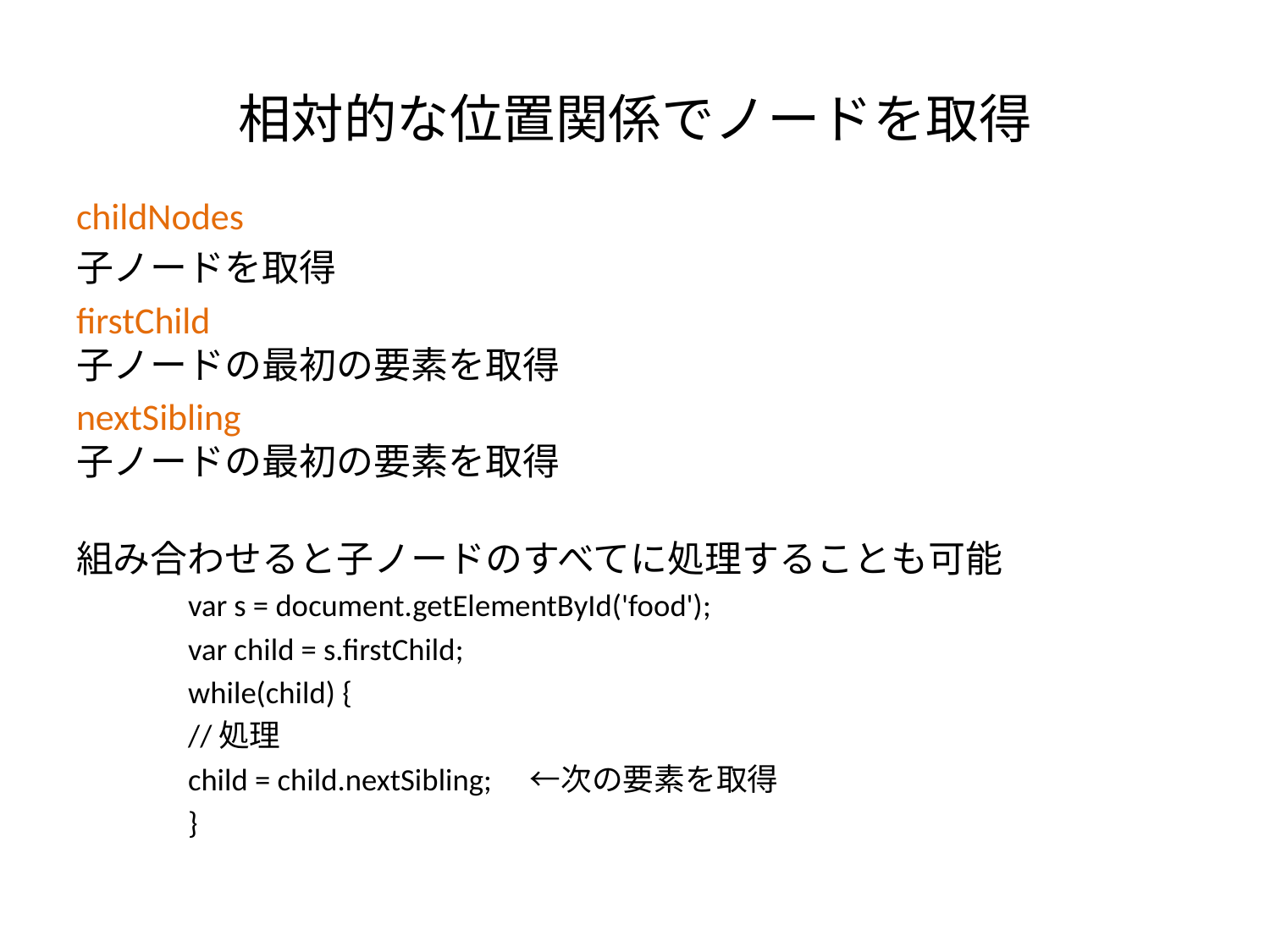

# 相対的な位置関係でノードを取得
childNodes
子ノードを取得
firstChild
子ノードの最初の要素を取得
nextSibling
子ノードの最初の要素を取得
組み合わせると子ノードのすべてに処理することも可能
	var s = document.getElementById('food');
	var child = s.firstChild;
	while(child) {
		//処理
		child = child.nextSibling;　←次の要素を取得
	}